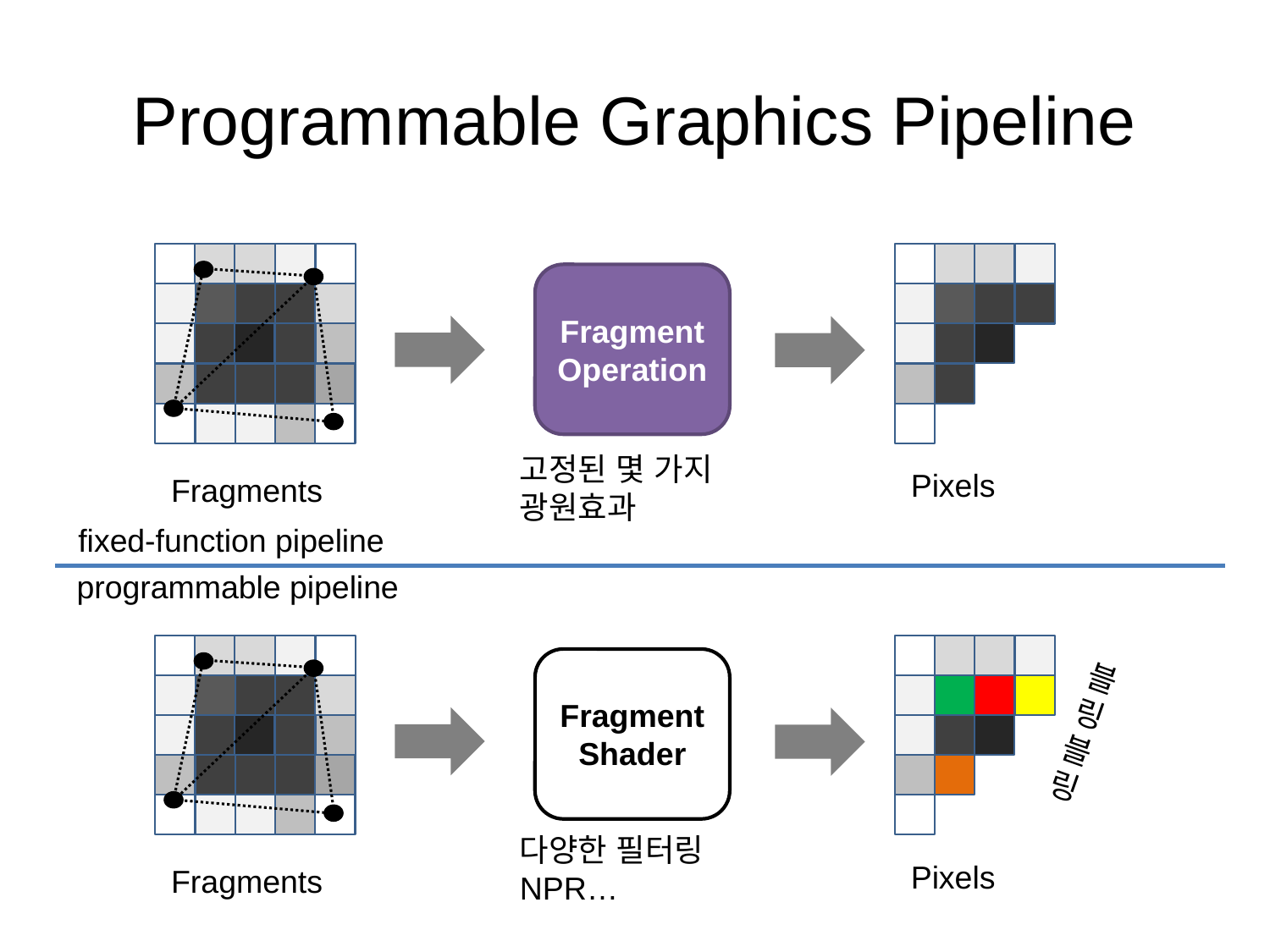

# Programmable Graphics Pipeline

Fragment Operation

고정된 몇 가지 광원효과
Pixels
Fragments
fixed-function pipeline
programmable pipeline

Fragment Shader
블링블링

다양한 필터링
NPR…
Pixels
Fragments